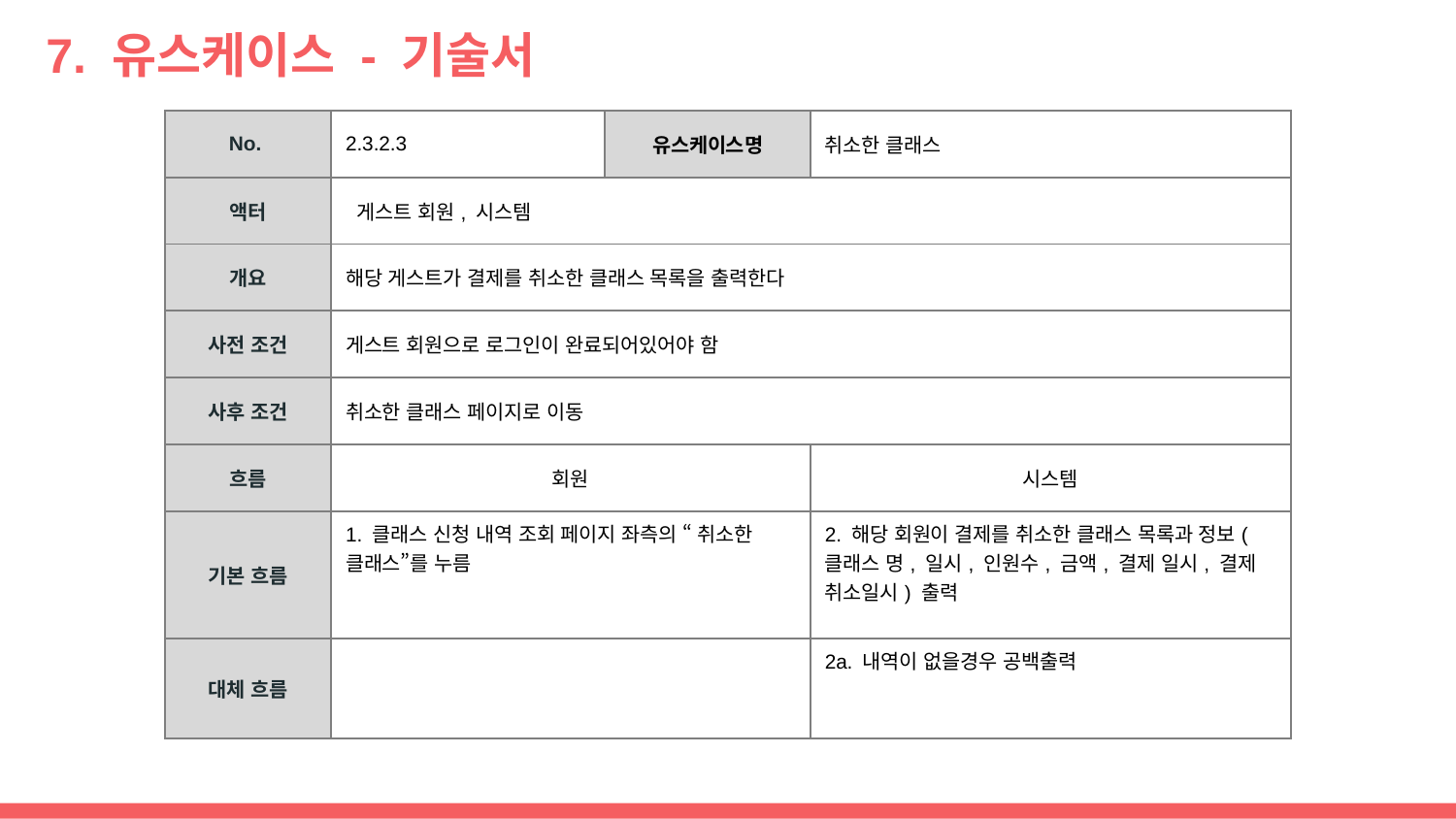

# 7. 유스케이스 - 기술서
| No. | 2.3.2.3 | 유스케이스명 | 취소한 클래스 |
| --- | --- | --- | --- |
| 액터 | 게스트 회원, 시스템 |  |  |
| 개요 | 해당 게스트가 결제를 취소한 클래스 목록을 출력한다 |  |  |
| 사전 조건 | 게스트 회원으로 로그인이 완료되어있어야 함 |  |  |
| 사후 조건 | 취소한 클래스 페이지로 이동 |  |  |
| 흐름 | 회원 |  | 시스템 |
| 기본 흐름 | 1. 클래스 신청 내역 조회 페이지 좌측의 “ 취소한 클래스”를 누름 |  | 2. 해당 회원이 결제를 취소한 클래스 목록과 정보(클래스 명, 일시, 인원수, 금액, 결제 일시, 결제 취소일시) 출력 |
| 대체 흐름 |  |  | 2a. 내역이 없을경우 공백출력 |